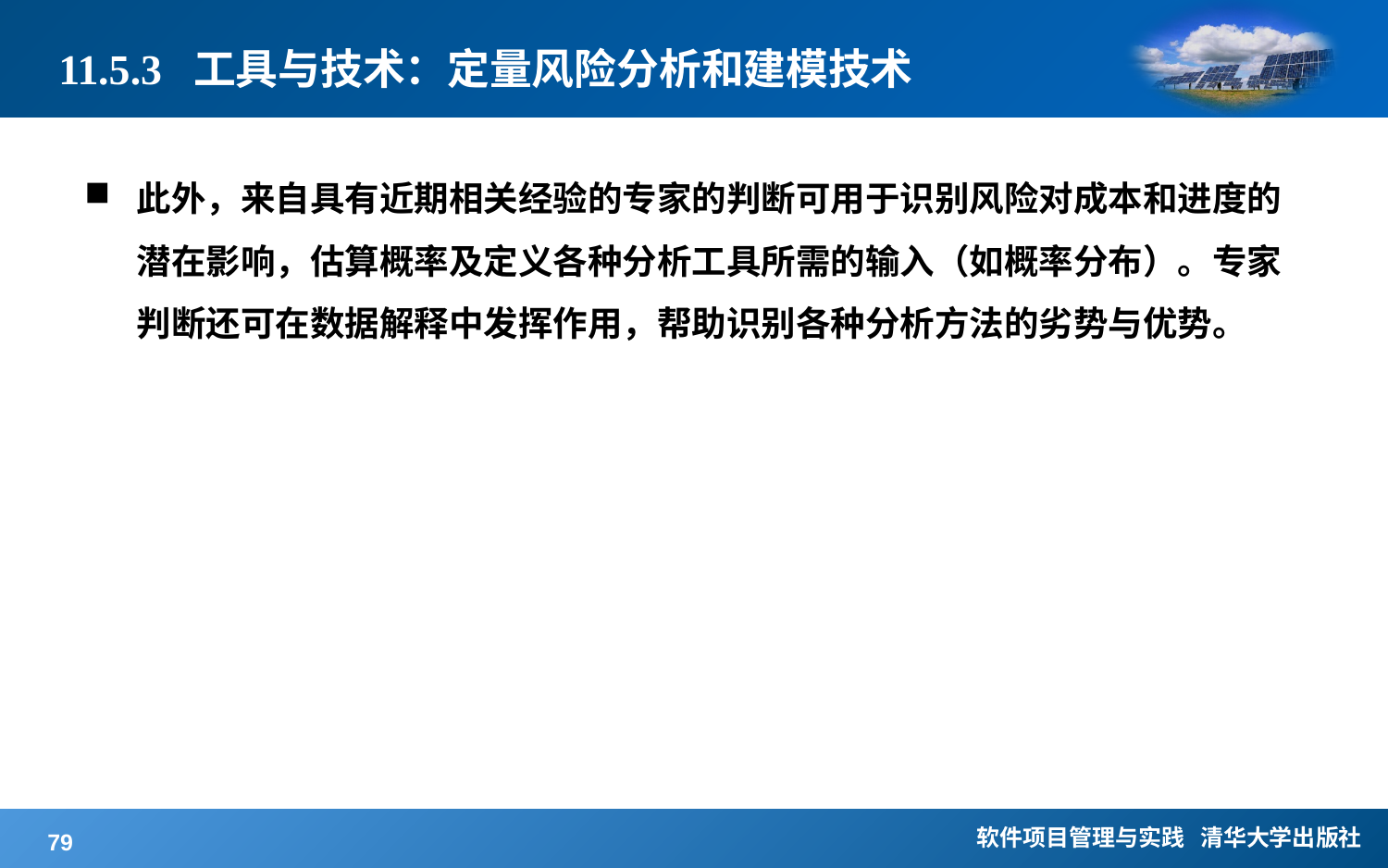

# 11.5.3  工具与技术：定量风险分析和建模技术
此外，来自具有近期相关经验的专家的判断可用于识别风险对成本和进度的潜在影响，估算概率及定义各种分析工具所需的输入（如概率分布）。专家判断还可在数据解释中发挥作用，帮助识别各种分析方法的劣势与优势。